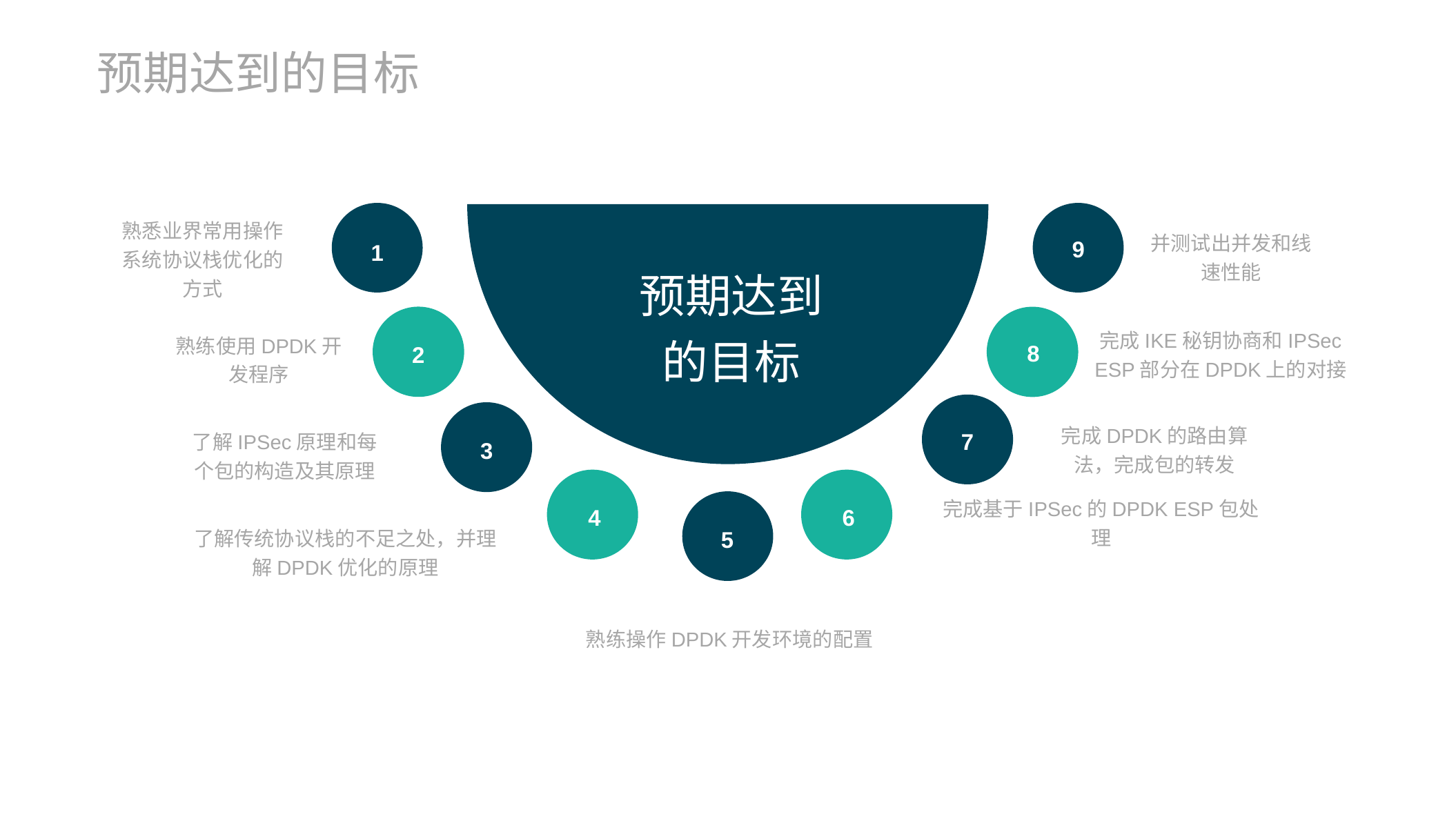

预期达到的目标

熟悉业界常用操作系统协议栈优化的方式
9
1
并测试出并发和线速性能
预期达到的目标

8
2
完成IKE秘钥协商和IPSec ESP部分在DPDK上的对接
熟练使用DPDK开发程序

7
3
完成DPDK的路由算法，完成包的转发
了解IPSec原理和每个包的构造及其原理

6
4

完成基于IPSec的DPDK ESP包处理
5
了解传统协议栈的不足之处，并理解DPDK优化的原理
熟练操作DPDK开发环境的配置